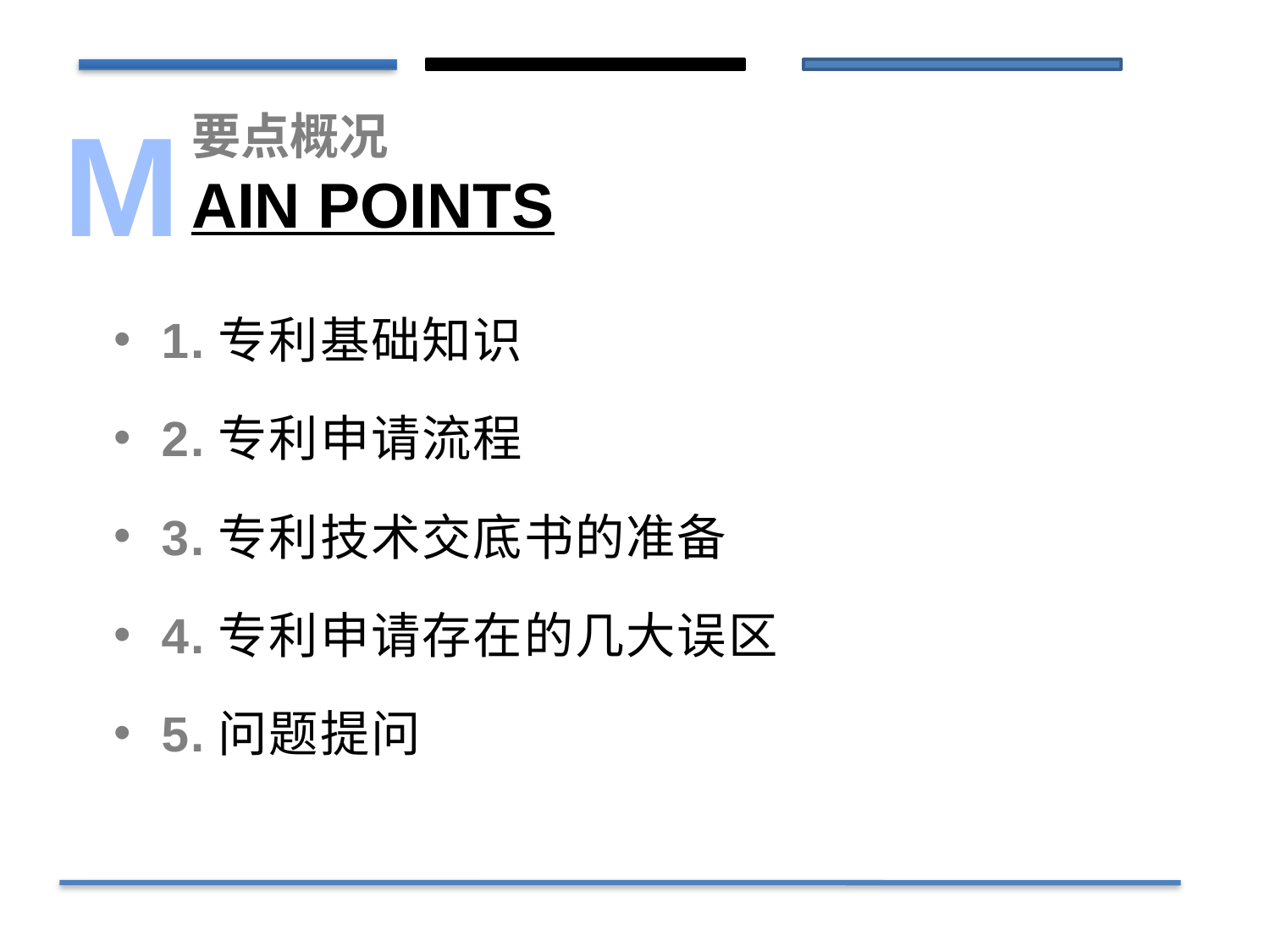

M
要点概况
AIN POINTS
1.专利基础知识
2.专利申请流程
3.专利技术交底书的准备
4.专利申请存在的几大误区
5.问题提问